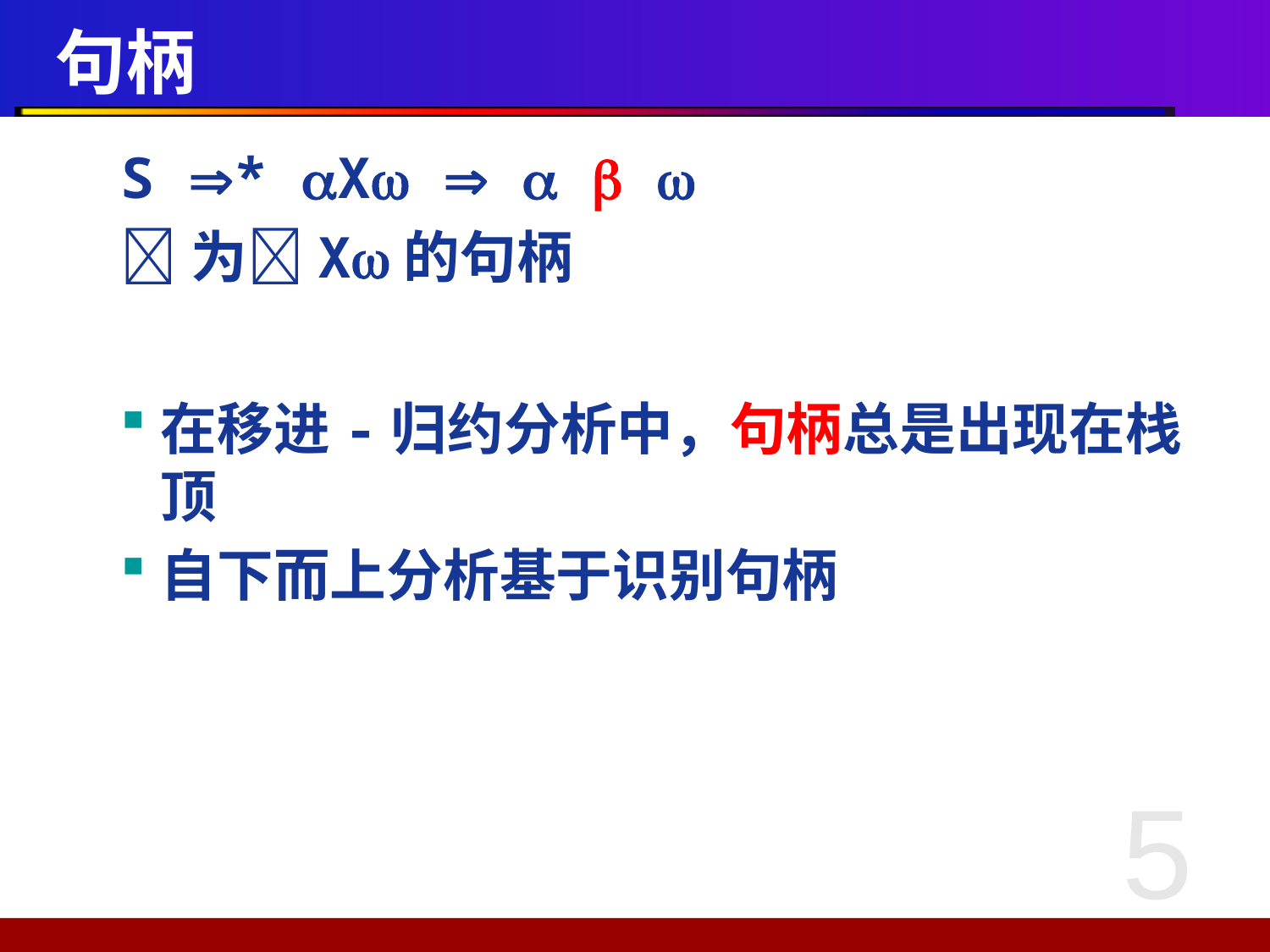

# 句柄
S ⇒* αXω ⇒ α β ω
β为αXω的句柄

在移进-归约分析中，句柄总是出现在栈顶
自下而上分析基于识别句柄

5